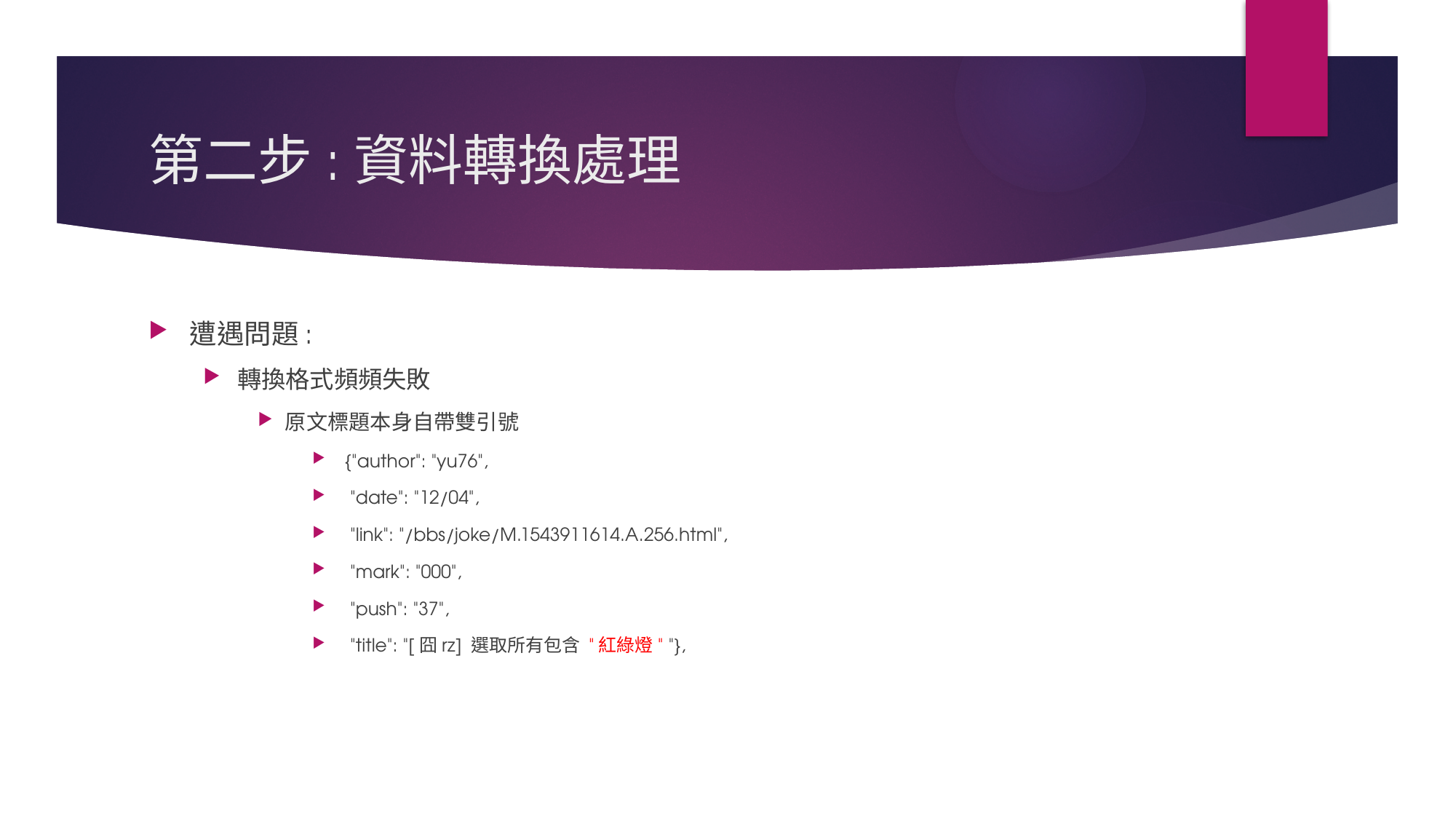

# 第二步:資料轉換處理
遭遇問題:
轉換格式頻頻失敗
原文標題本身自帶雙引號
 {"author": "yu76",
  "date": "12/04",
  "link": "/bbs/joke/M.1543911614.A.256.html",
  "mark": "000",
  "push": "37",
  "title": "[囧rz] 選取所有包含 "紅綠燈" "},